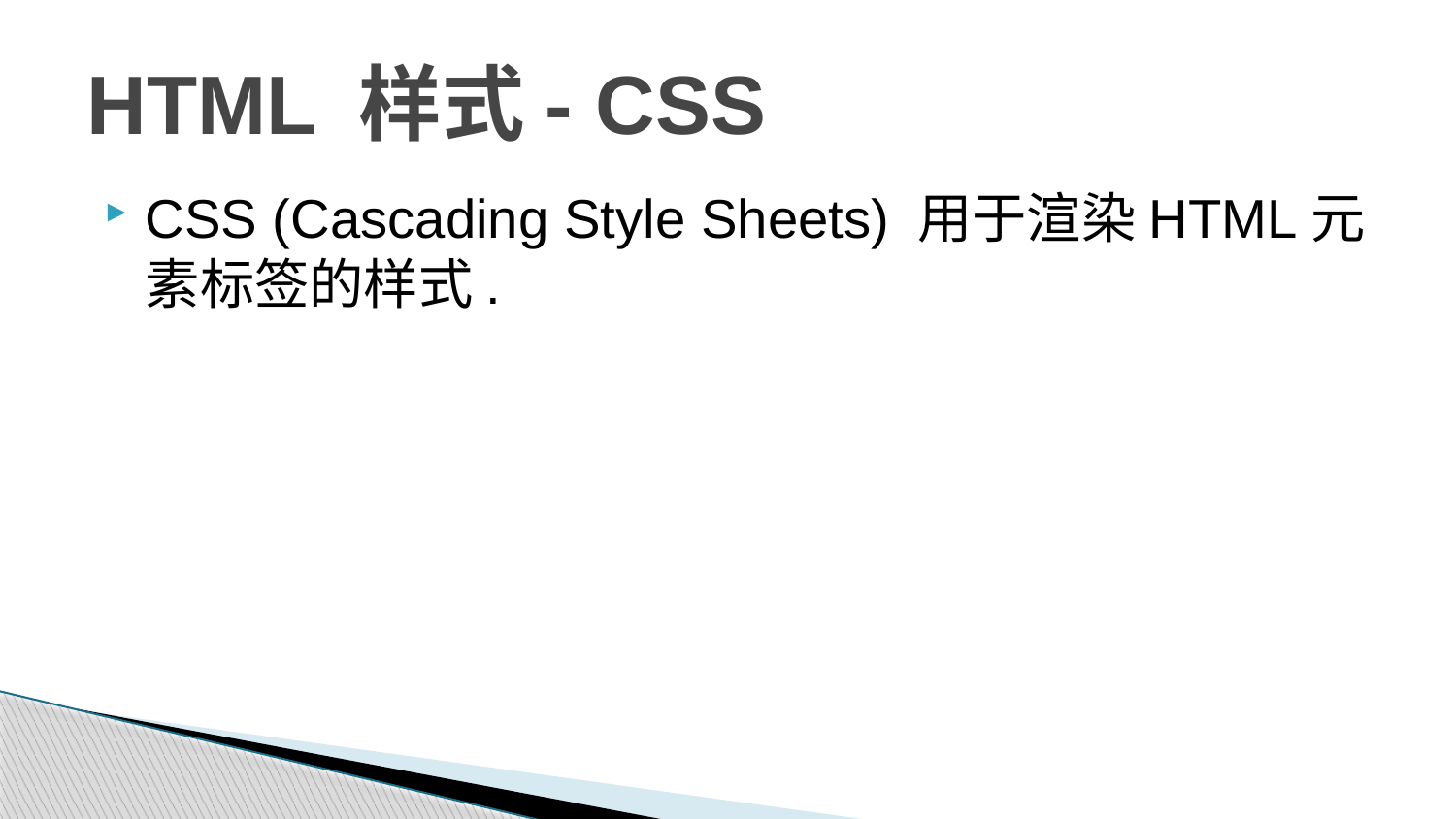

# HTML 样式- CSS
CSS (Cascading Style Sheets) 用于渲染HTML元素标签的样式.